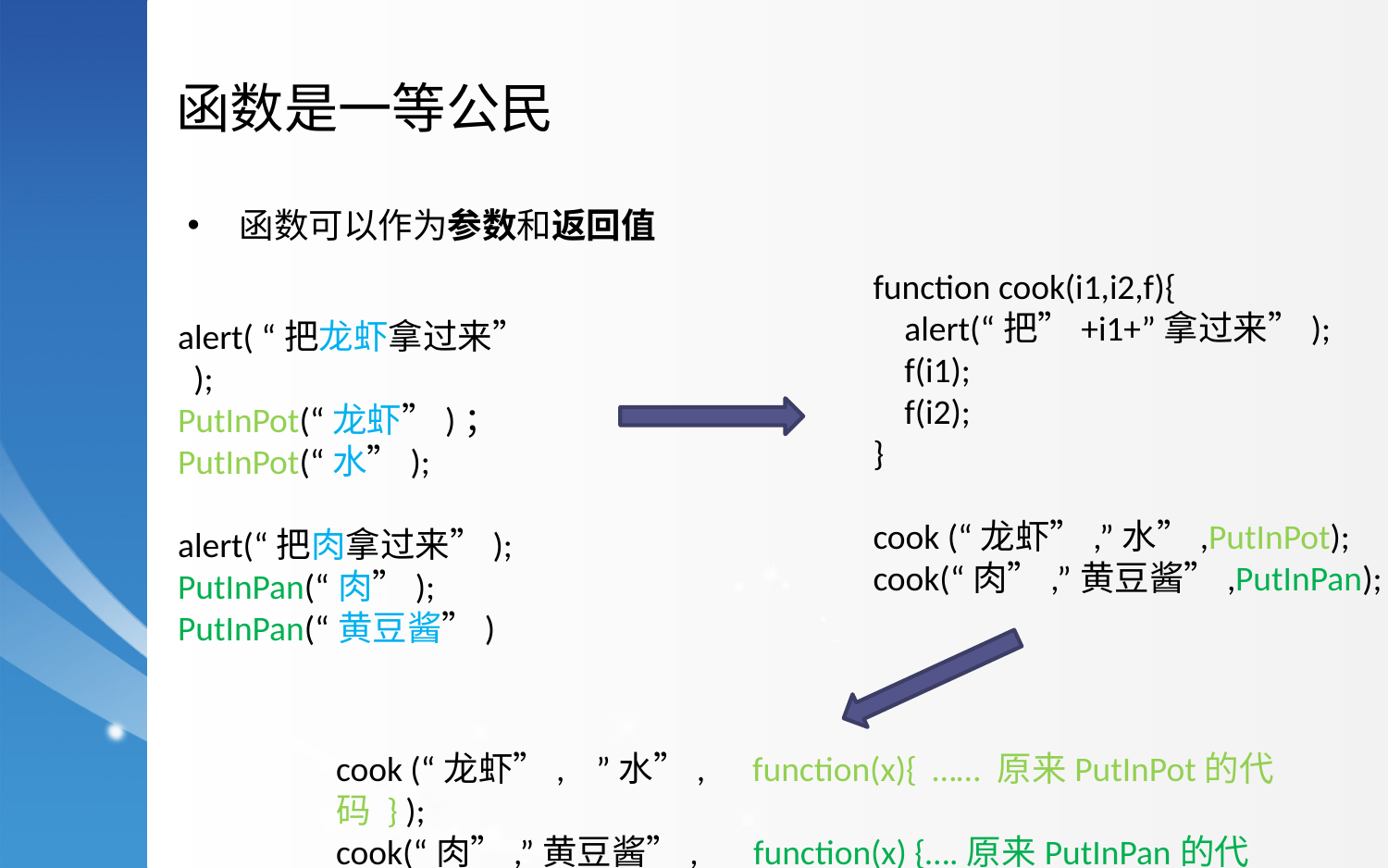

函数是一等公民
函数可以作为参数和返回值
function cook(i1,i2,f){
    alert(“把”+i1+”拿过来”);
    f(i1);
    f(i2);
}

cook (“龙虾”,”水”,PutInPot);
cook(“肉”,”黄豆酱”,PutInPan);
alert( “把龙虾拿过来” );
PutInPot(“龙虾”)；
PutInPot(“水”);

alert(“把肉拿过来”);
PutInPan(“肉”);
PutInPan(“黄豆酱”)

cook (“龙虾”,    ”水”,      function(x){  …… 原来PutInPot的代码 } );
cook(“肉”,”黄豆酱”,       function(x) {….原来PutInPan的代码} );